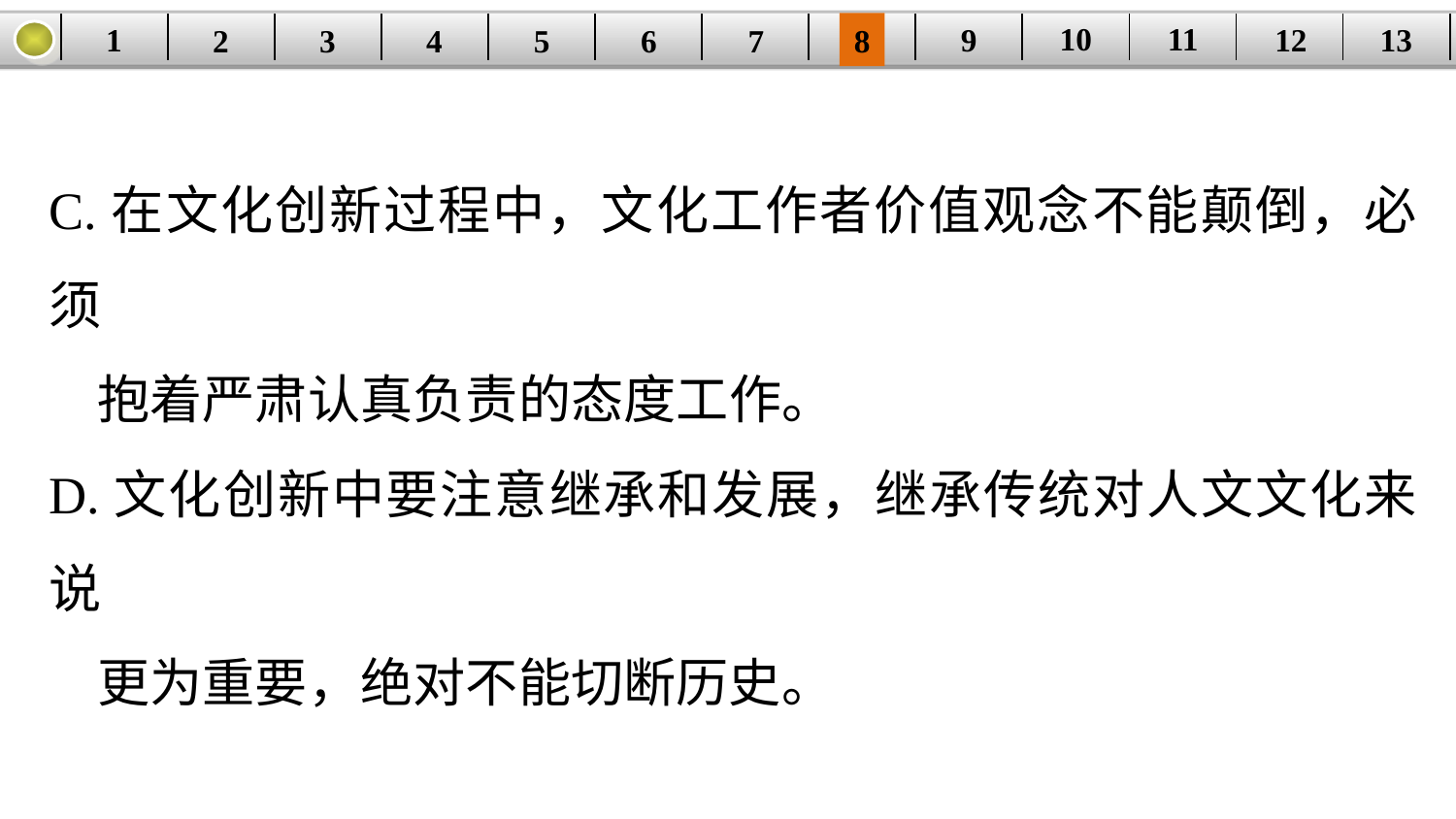

10

11
12
9
13
1
3
4
5
6
8
2
|  |  |  |  |  |  |  |  |  |  |  |  |  |
| --- | --- | --- | --- | --- | --- | --- | --- | --- | --- | --- | --- | --- |
7

C.在文化创新过程中，文化工作者价值观念不能颠倒，必须
   抱着严肃认真负责的态度工作。
D.文化创新中要注意继承和发展，继承传统对人文文化来说
   更为重要，绝对不能切断历史。